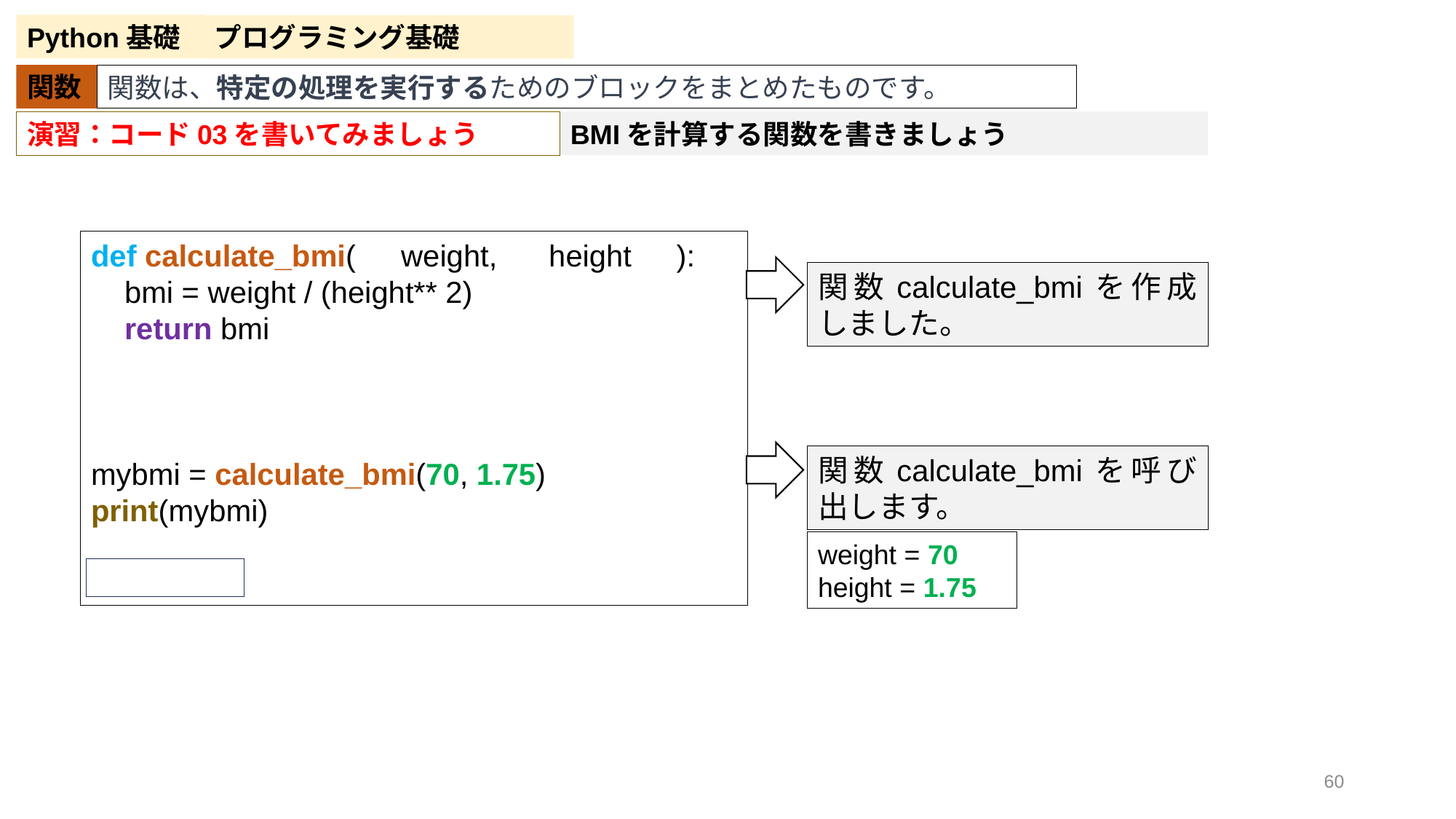

Python基礎
プログラミング基礎
関数
関数は、特定の処理を実行するためのブロックをまとめたものです。
BMIを計算する関数を書きましょう
演習：コード03を書いてみましょう
def calculate_bmi(　weight,　 height　):
    bmi = weight / (height** 2)
    return bmi

mybmi = calculate_bmi(70, 1.75)
print(mybmi)

BMI: 22.86

関数calculate_bmiを作成しました。

関数calculate_bmiを呼び出します。
weight = 70
height = 1.75

60